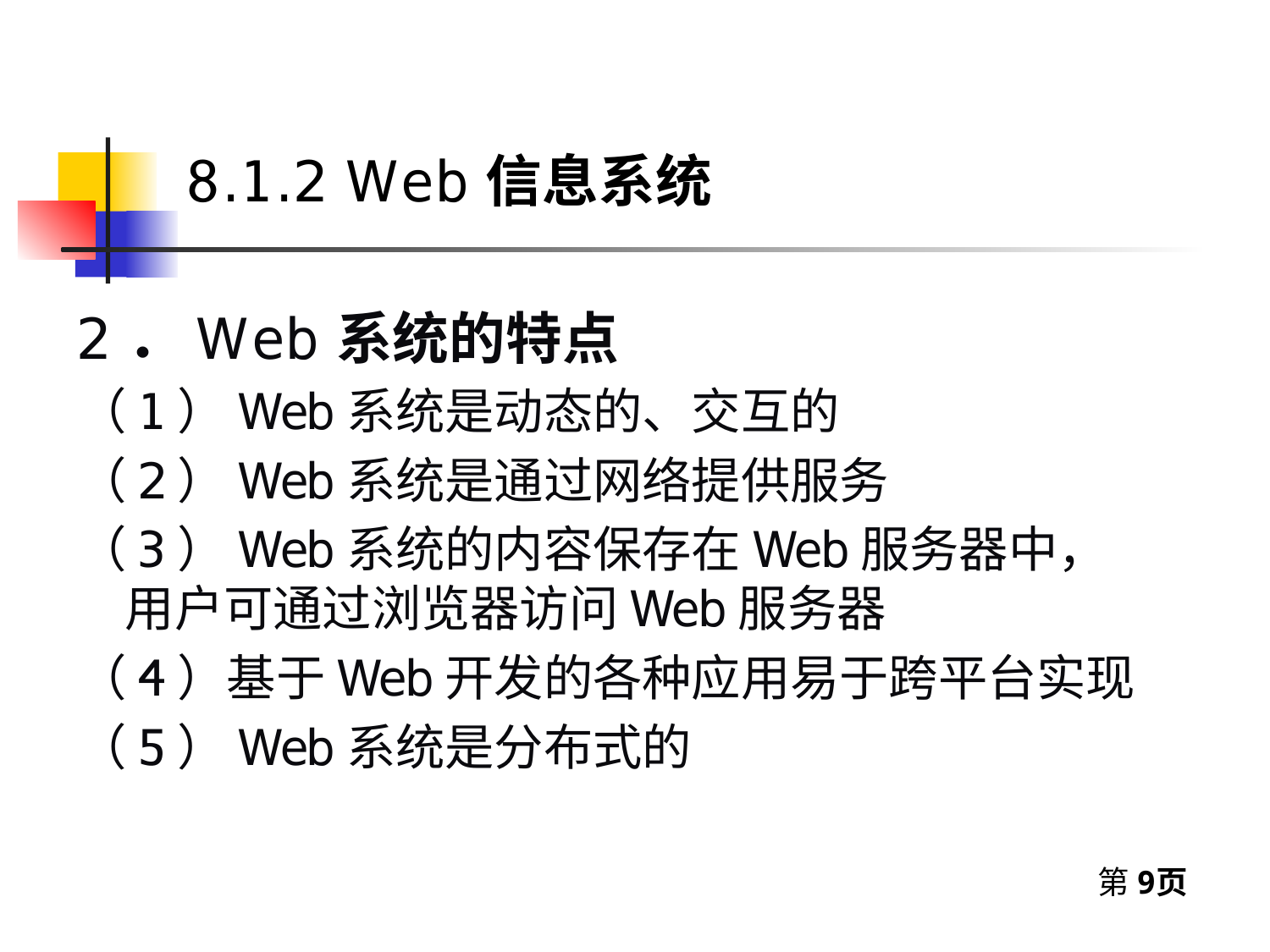

8.1.2 Web信息系统
2．Web系统的特点
（1）Web系统是动态的、交互的
（2）Web系统是通过网络提供服务
（3）Web系统的内容保存在Web服务器中，用户可通过浏览器访问Web服务器
（4）基于Web开发的各种应用易于跨平台实现
（5）Web系统是分布式的